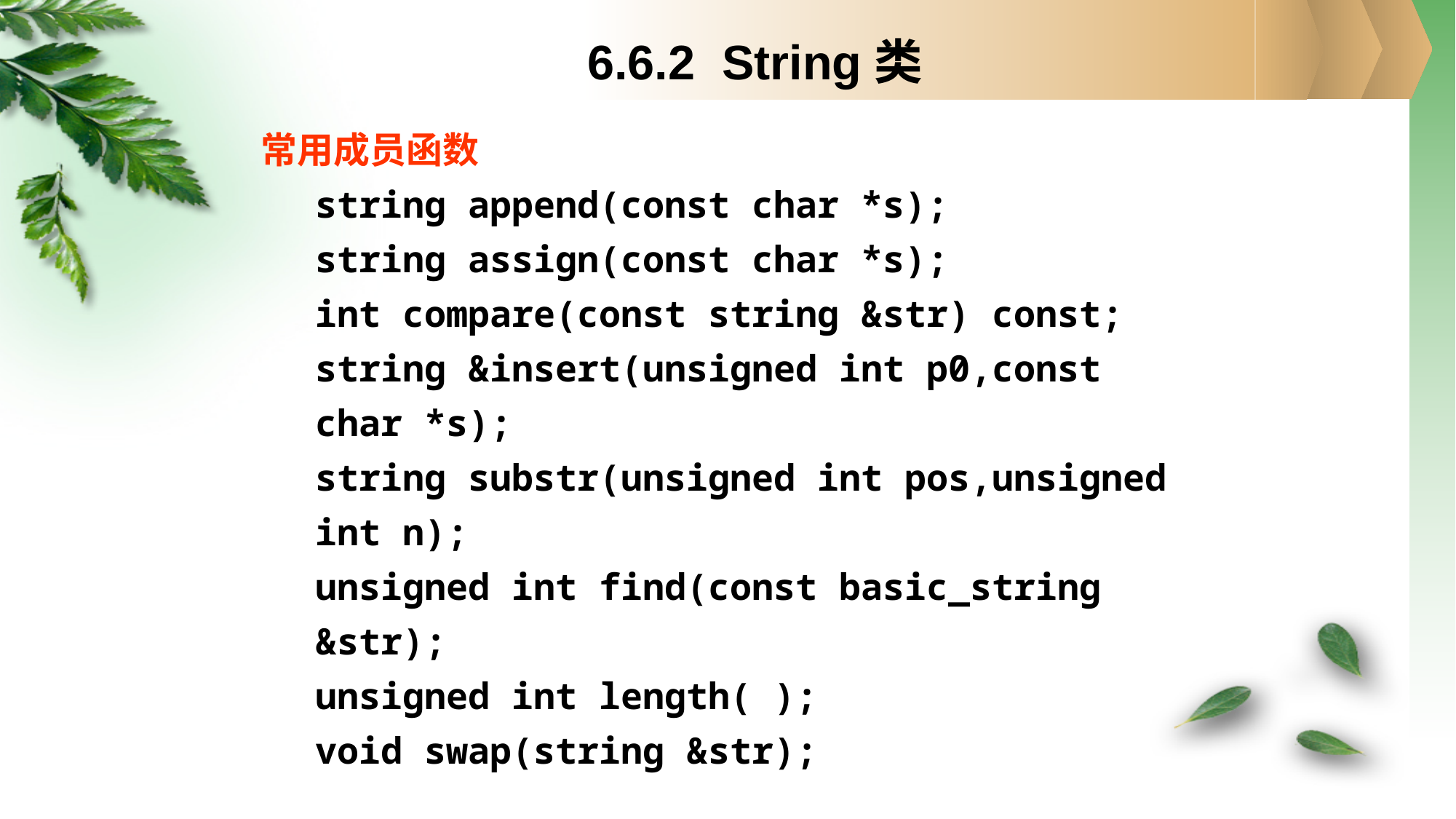

6.6.2  String类
常用成员函数
string append(const char *s);
string assign(const char *s);
int compare(const string &str) const;
string &insert(unsigned int p0,const char *s);
string substr(unsigned int pos,unsigned int n);
unsigned int find(const basic_string &str);
unsigned int length( );
void swap(string &str);